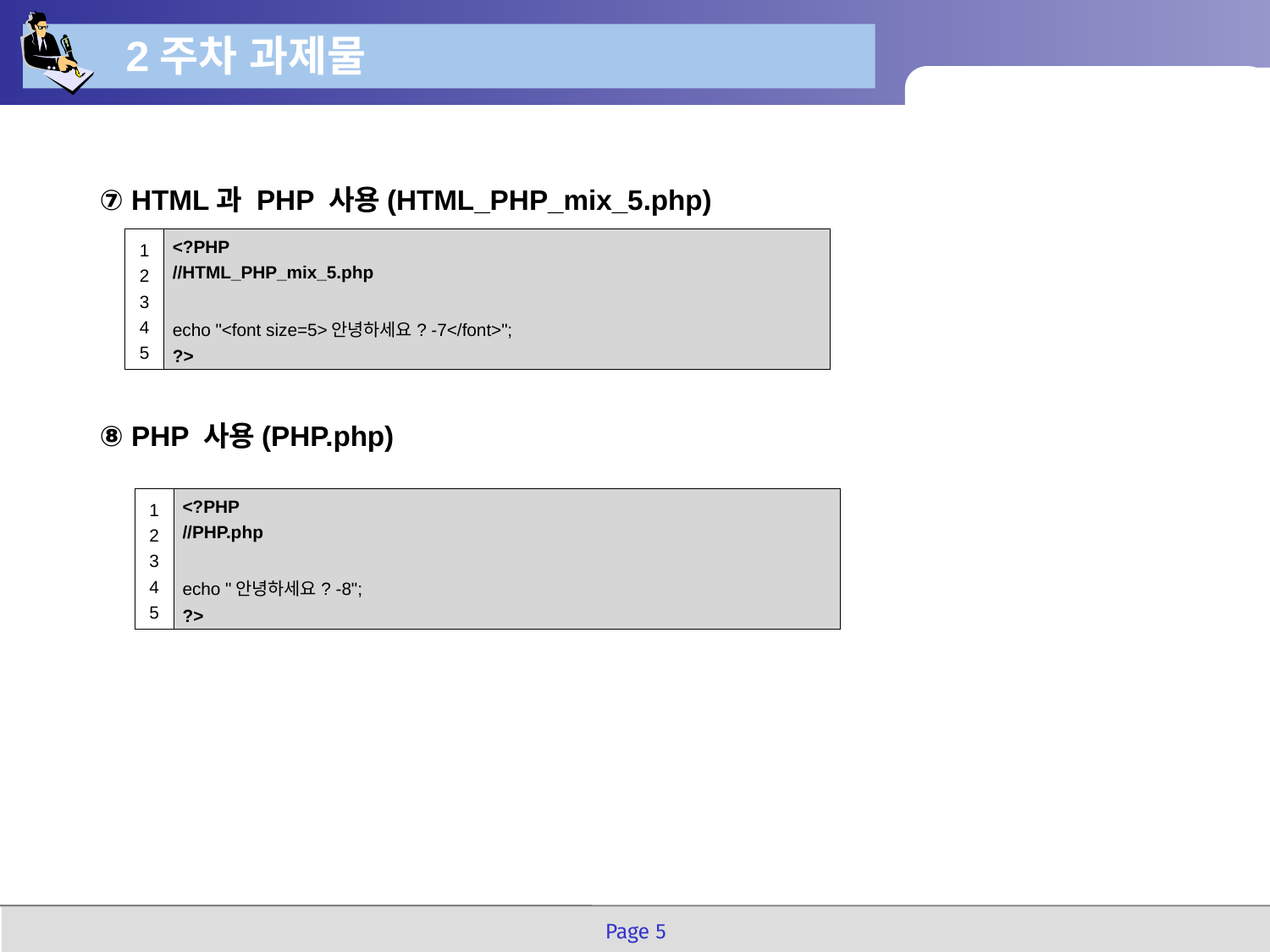

2주차 과제물

⑦ HTML과 PHP 사용(HTML_PHP_mix_5.php)

⑧ PHP 사용(PHP.php)

| 1 2 3 4 5 | <?PHP //HTML\_PHP\_mix\_5.php echo "<font size=5>안녕하세요? -7</font>"; ?> |
| --- | --- |
| 1 2 3 4 5 | <?PHP //PHP.php echo "안녕하세요? -8"; ?> |
| --- | --- |
Page 5